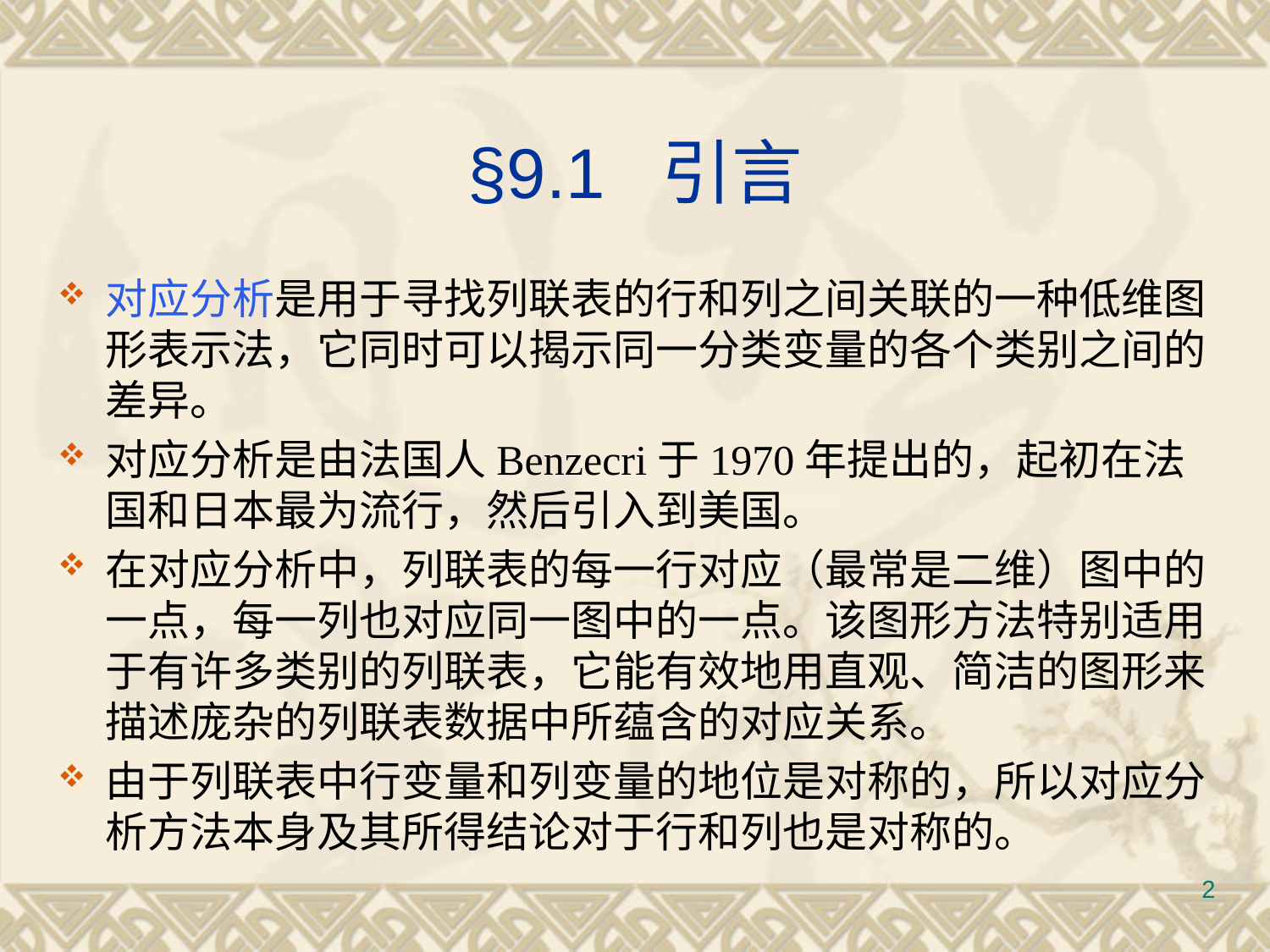

# §9.1  引言
对应分析是用于寻找列联表的行和列之间关联的一种低维图形表示法，它同时可以揭示同一分类变量的各个类别之间的差异。
对应分析是由法国人Benzecri于1970年提出的，起初在法国和日本最为流行，然后引入到美国。
在对应分析中，列联表的每一行对应（最常是二维）图中的一点，每一列也对应同一图中的一点。该图形方法特别适用于有许多类别的列联表，它能有效地用直观、简洁的图形来描述庞杂的列联表数据中所蕴含的对应关系。
由于列联表中行变量和列变量的地位是对称的，所以对应分析方法本身及其所得结论对于行和列也是对称的。
2